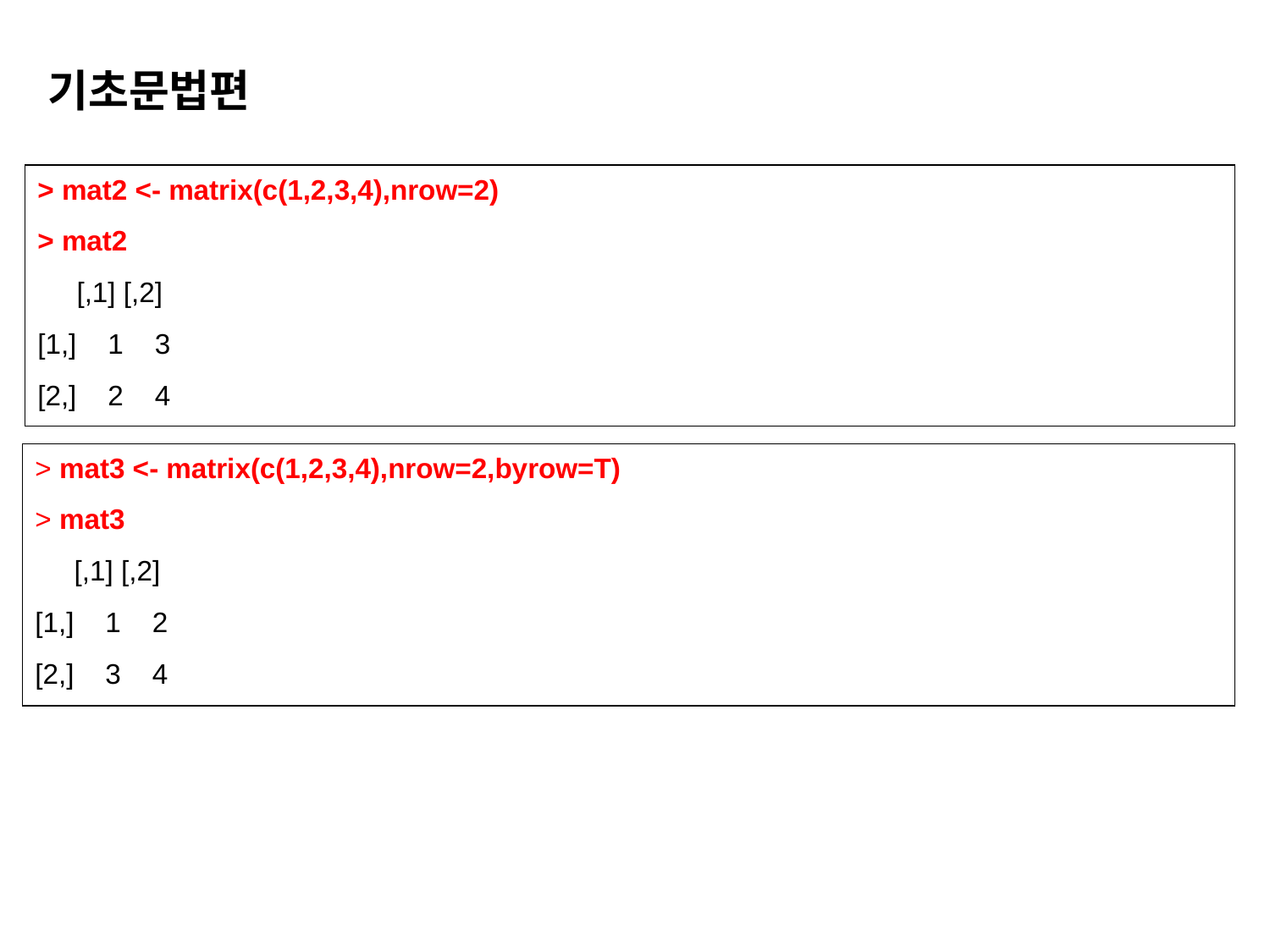

기초문법편
> mat2 <- matrix(c(1,2,3,4),nrow=2)
> mat2
     [,1] [,2]
[1,]    1    3
[2,]    2    4
> mat3 <- matrix(c(1,2,3,4),nrow=2,byrow=T)
> mat3
     [,1] [,2]
[1,]    1    2
[2,]    3    4